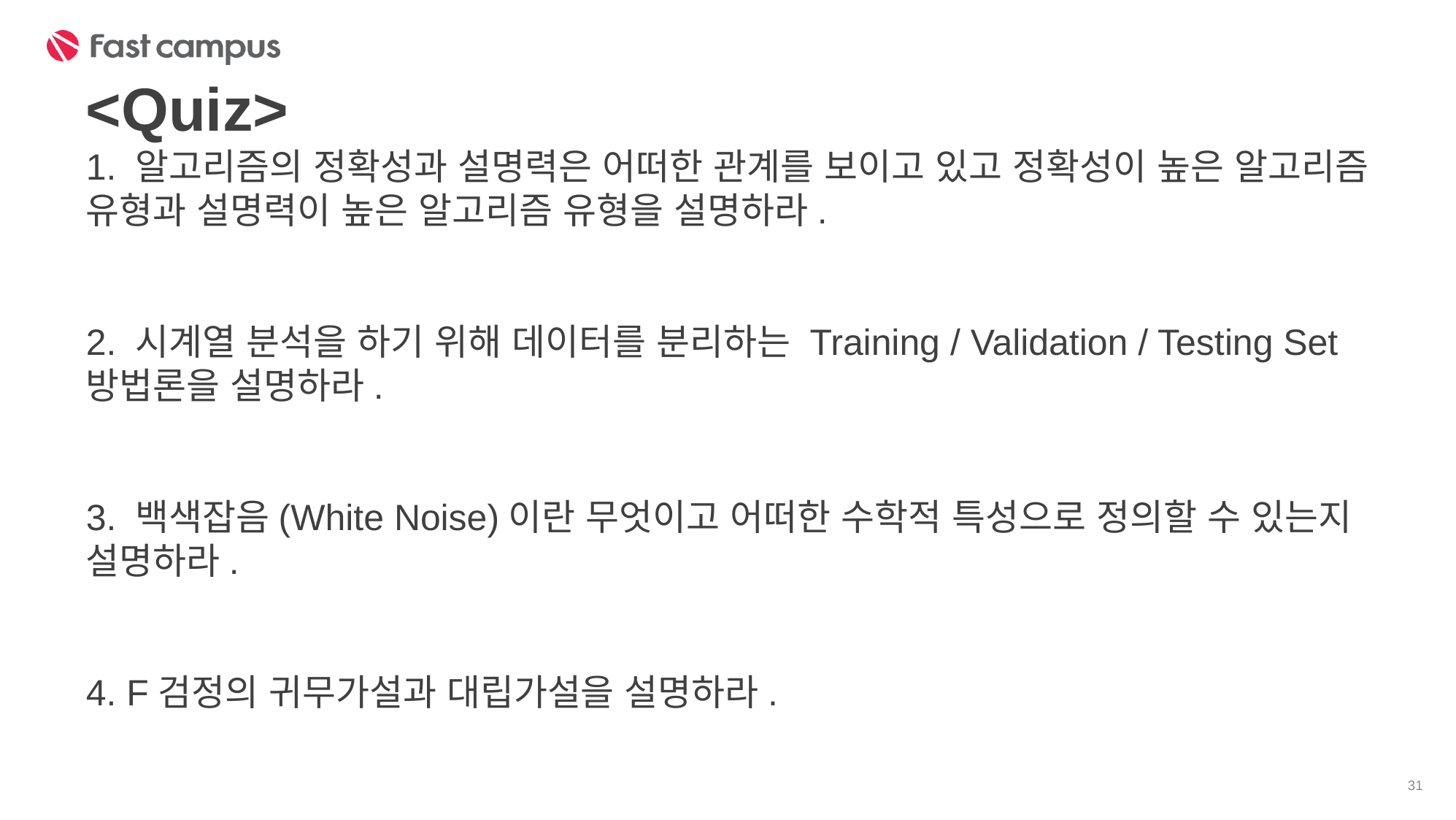

# <Quiz> 1. 알고리즘의 정확성과 설명력은 어떠한 관계를 보이고 있고 정확성이 높은 알고리즘 유형과 설명력이 높은 알고리즘 유형을 설명하라. 2. 시계열 분석을 하기 위해 데이터를 분리하는 Training / Validation / Testing Set 방법론을 설명하라. 3. 백색잡음(White Noise)이란 무엇이고 어떠한 수학적 특성으로 정의할 수 있는지 설명하라. 4. F검정의 귀무가설과 대립가설을 설명하라.
31